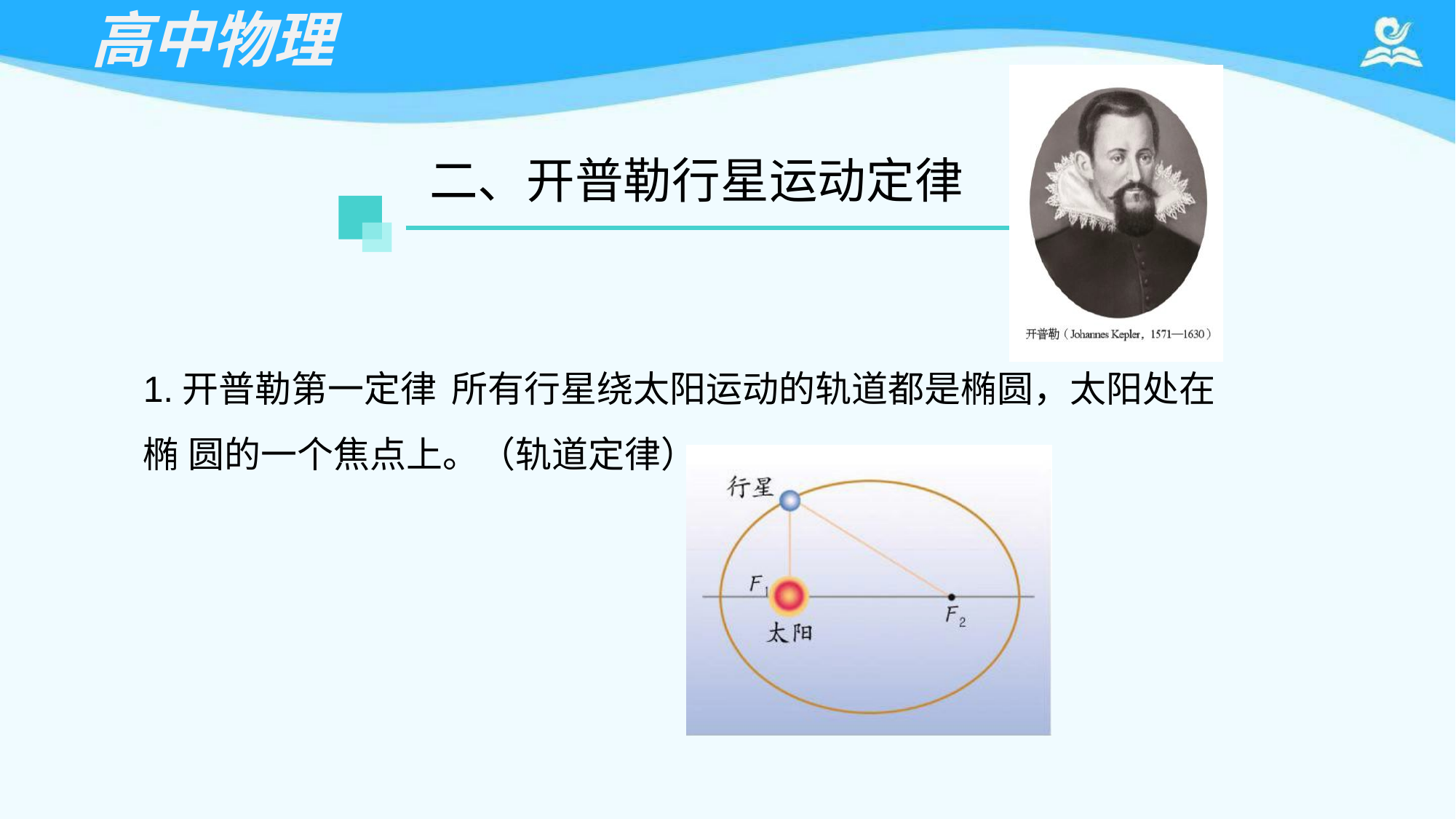

# 高中物理

二、开普勒行星运动定律

1.开普勒第一定律	所有行星绕太阳运动的轨道都是椭圆，太阳处在椭 圆的一个焦点上。（轨道定律）